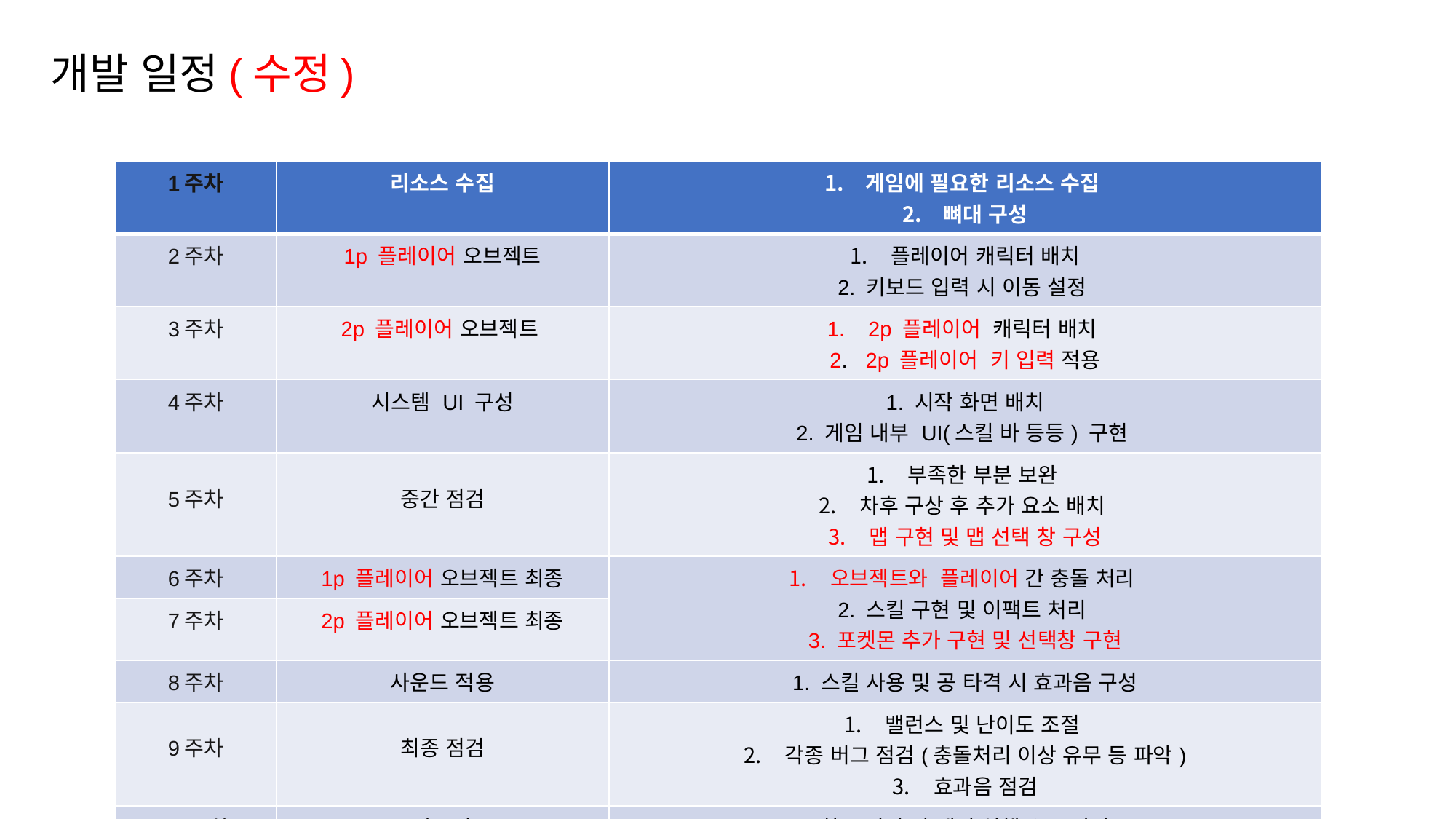

개발 일정(수정)
| 1주차 | 리소스 수집 | 게임에 필요한 리소스 수집 뼈대 구성 |
| --- | --- | --- |
| 2주차 | 1p 플레이어 오브젝트 | 플레이어 캐릭터 배치 2. 키보드 입력 시 이동 설정 |
| 3주차 | 2p 플레이어 오브젝트 | 2p 플레이어 캐릭터 배치 2. 2p 플레이어 키 입력 적용 |
| 4주차 | 시스템 UI 구성 | 1. 시작 화면 배치 2. 게임 내부 UI(스킬 바 등등) 구현 |
| 5주차 | 중간 점검 | 부족한 부분 보완 차후 구상 후 추가 요소 배치 맵 구현 및 맵 선택 창 구성 |
| 6주차 | 1p 플레이어 오브젝트 최종 | 오브젝트와 플레이어 간 충돌 처리 2. 스킬 구현 및 이팩트 처리 3. 포켓몬 추가 구현 및 선택창 구현 |
| 7주차 | 2p 플레이어 오브젝트 최종 |  |
| 8주차 | 사운드 적용 | 1. 스킬 사용 및 공 타격 시 효과음 구성 |
| 9주차 | 최종 점검 | 밸런스 및 난이도 조절 각종 버그 점검(충돌처리 이상 유무 등 파악) 효과음 점검 |
| 10주차 | 마무리 | 최종 점검 및 게임 실행 유무 파악 |